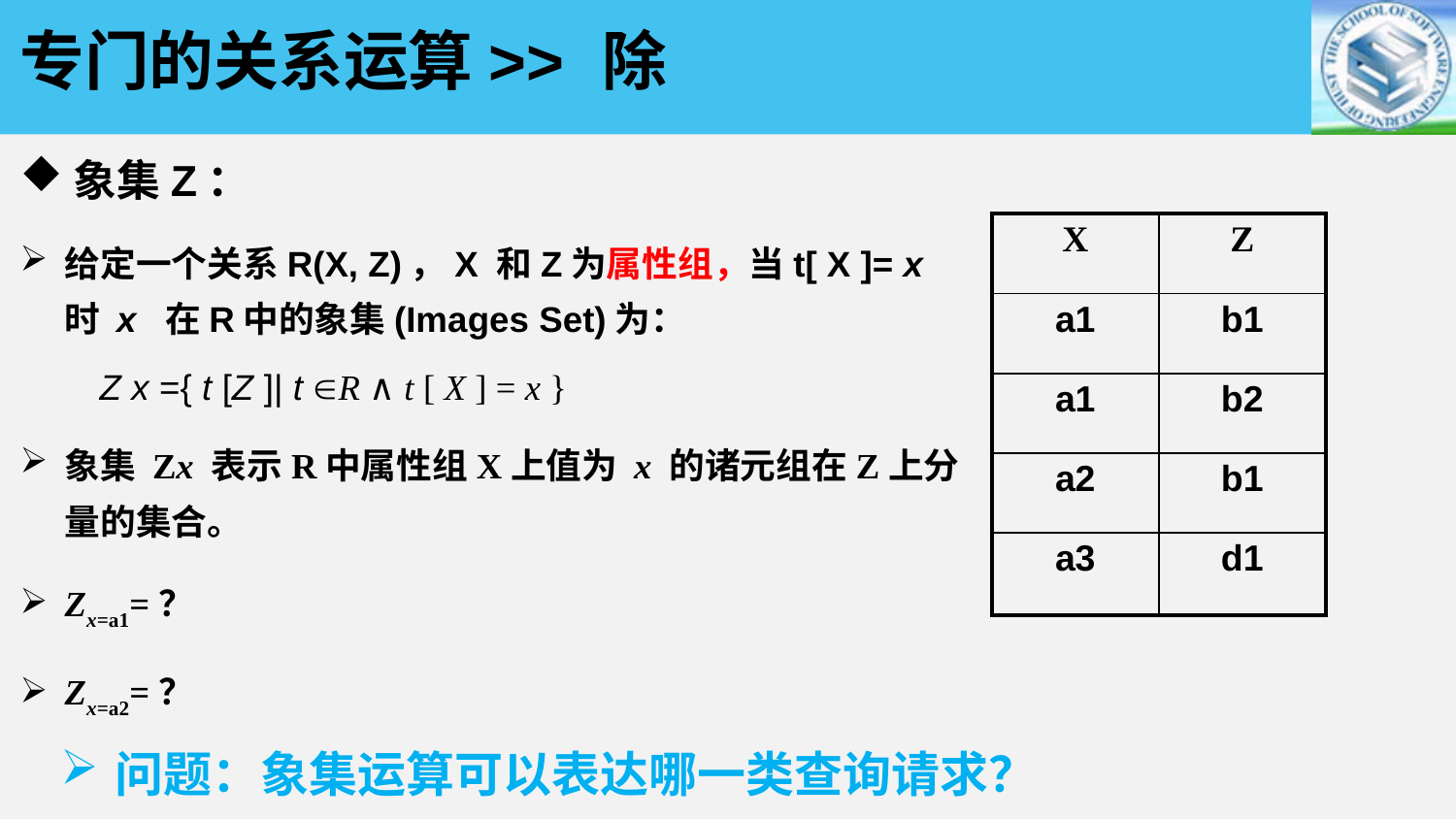

专门的关系运算>> 除
象集Z：
给定一个关系R(X, Z)，X 和Z为属性组，当t[ X ]= x 时 x  在R中的象集(Images Set)为：
        Z x ={ t [Z ]| t ∈R ∧ t [ X ] = x }
象集 Zx 表示R中属性组X上值为 x 的诸元组在Z上分量的集合。
Zx=a1=？
Zx=a2=？
| X | Z |
| --- | --- |
| a1 | b1 |
| a1 | b2 |
| a2 | b1 |
| a3 | d1 |
问题：象集运算可以表达哪一类查询请求？